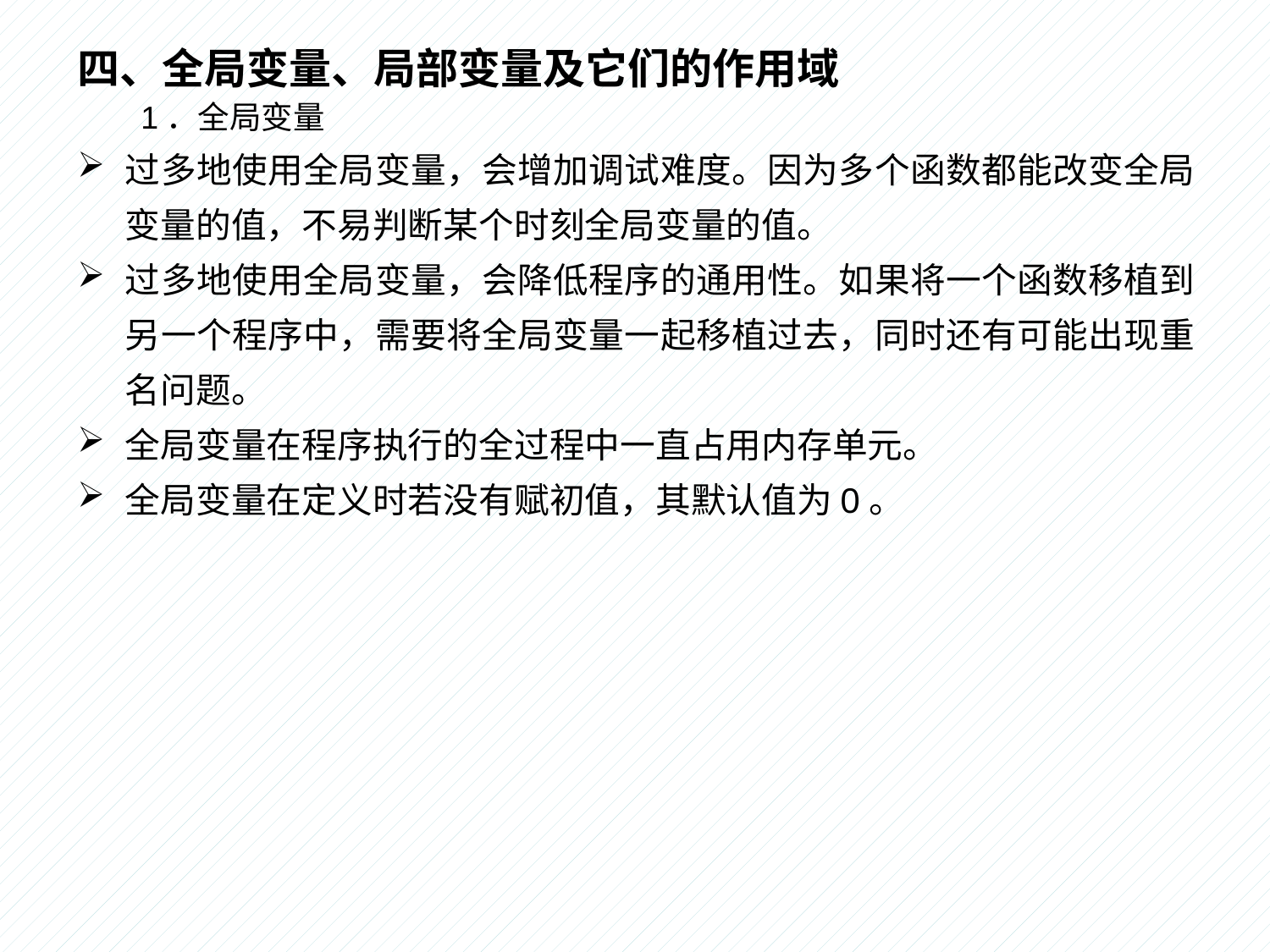

四、全局变量、局部变量及它们的作用域
1．全局变量
过多地使用全局变量，会增加调试难度。因为多个函数都能改变全局变量的值，不易判断某个时刻全局变量的值。
过多地使用全局变量，会降低程序的通用性。如果将一个函数移植到另一个程序中，需要将全局变量一起移植过去，同时还有可能出现重名问题。
全局变量在程序执行的全过程中一直占用内存单元。
全局变量在定义时若没有赋初值，其默认值为0。